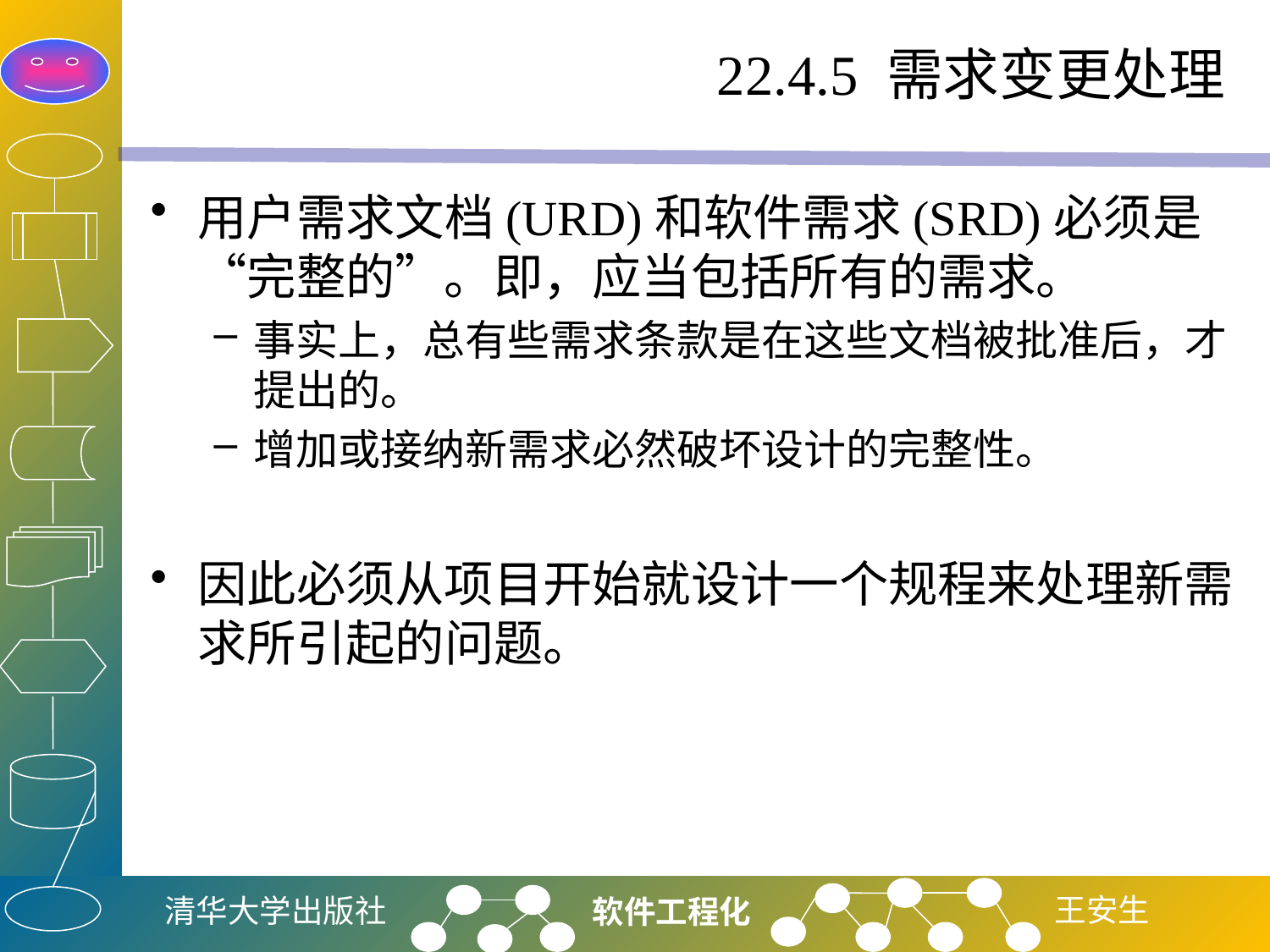

# 22.4.5 需求变更处理
用户需求文档(URD)和软件需求(SRD)必须是“完整的”。即，应当包括所有的需求。
事实上，总有些需求条款是在这些文档被批准后，才提出的。
增加或接纳新需求必然破坏设计的完整性。

因此必须从项目开始就设计一个规程来处理新需求所引起的问题。